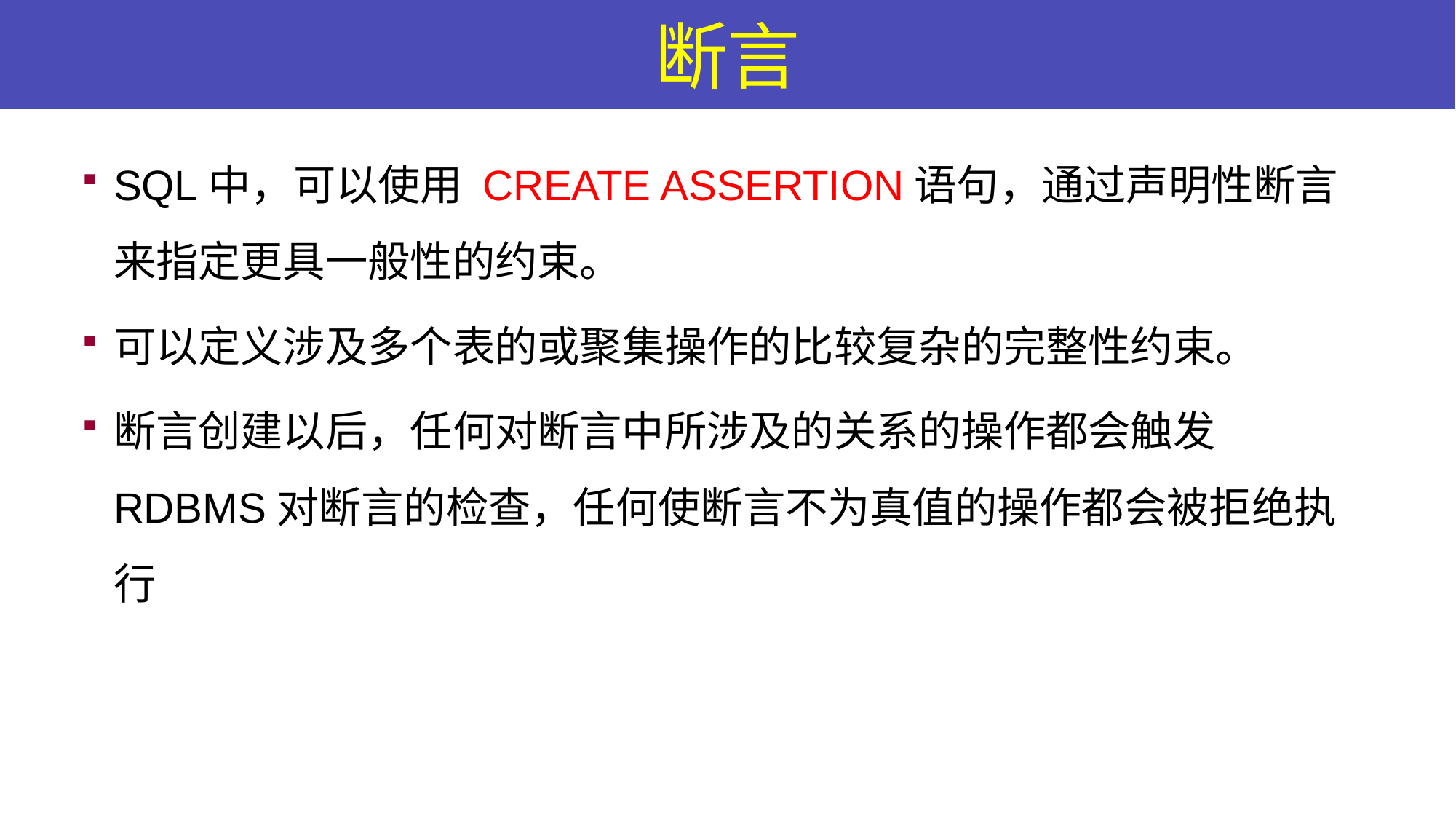

# 断言
SQL中，可以使用 CREATE ASSERTION语句，通过声明性断言来指定更具一般性的约束。
可以定义涉及多个表的或聚集操作的比较复杂的完整性约束。
断言创建以后，任何对断言中所涉及的关系的操作都会触发RDBMS对断言的检查，任何使断言不为真值的操作都会被拒绝执行

36